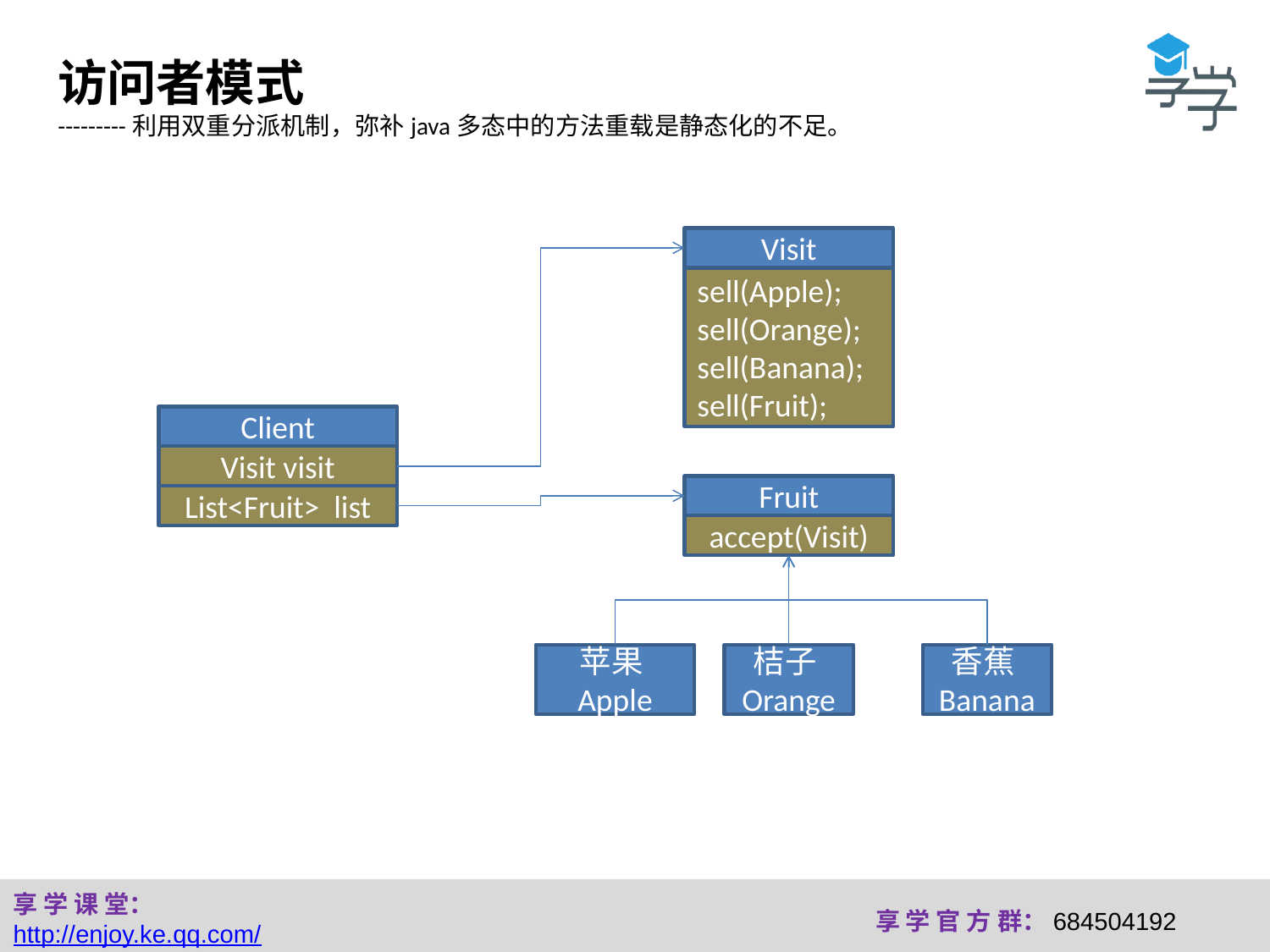

访问者模式
---------利用双重分派机制，弥补java多态中的方法重载是静态化的不足。
Visit
sell(Apple);
sell(Orange);
sell(Banana);
sell(Fruit);
Client
Visit visit
Fruit
List<Fruit>  list
accept(Visit)
苹果Apple
桔子Orange
香蕉Banana